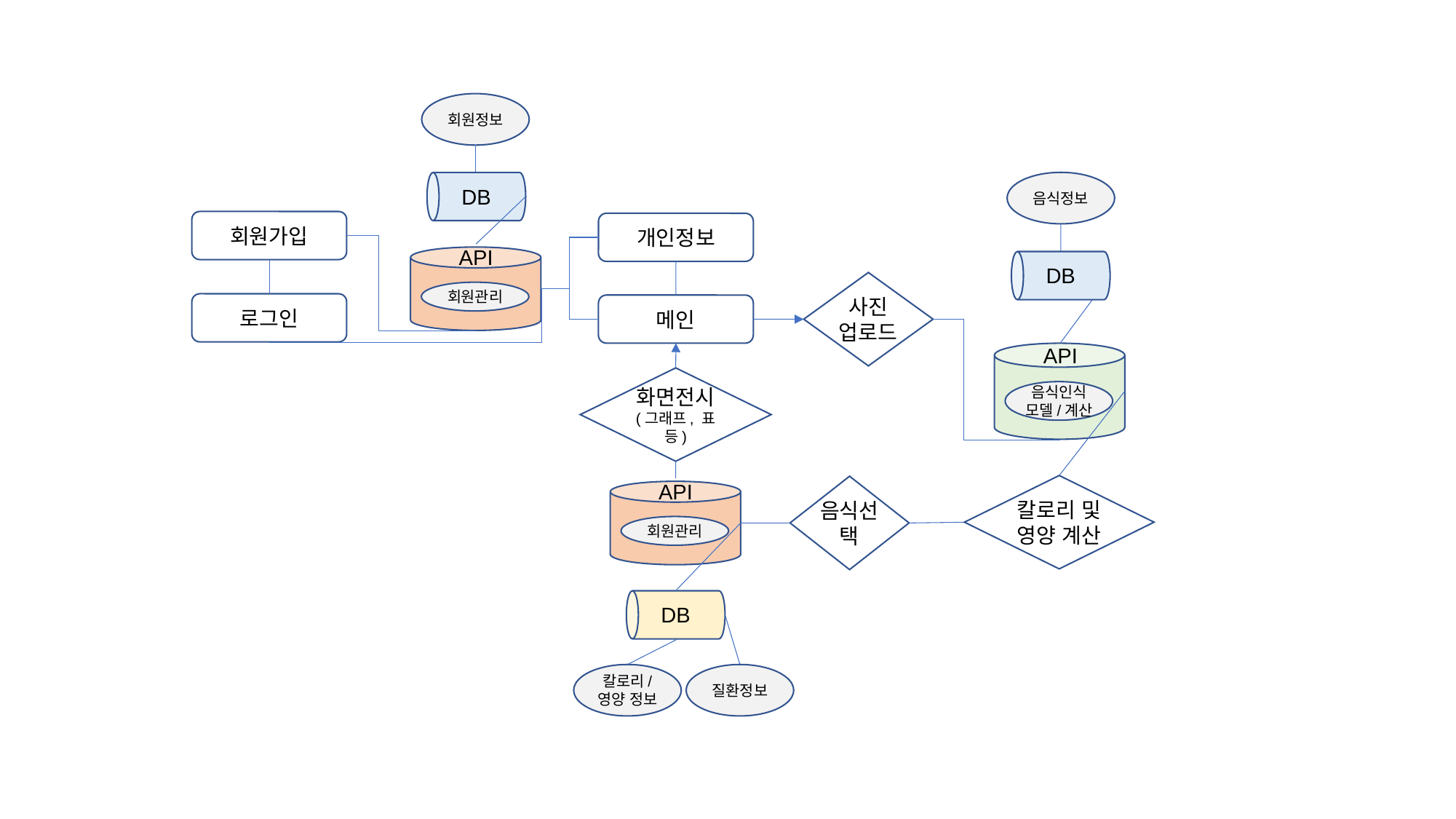

회원정보
음식정보

DB
회원가입
개인정보
API

회원관리

DB
사진
업로드
로그인
메인
API

음식인식 모델/계산
화면전시
(그래프, 표 등)
칼로리 및
영양 계산
음식선택
API

회원관리

DB
칼로리/
영양 정보
질환정보